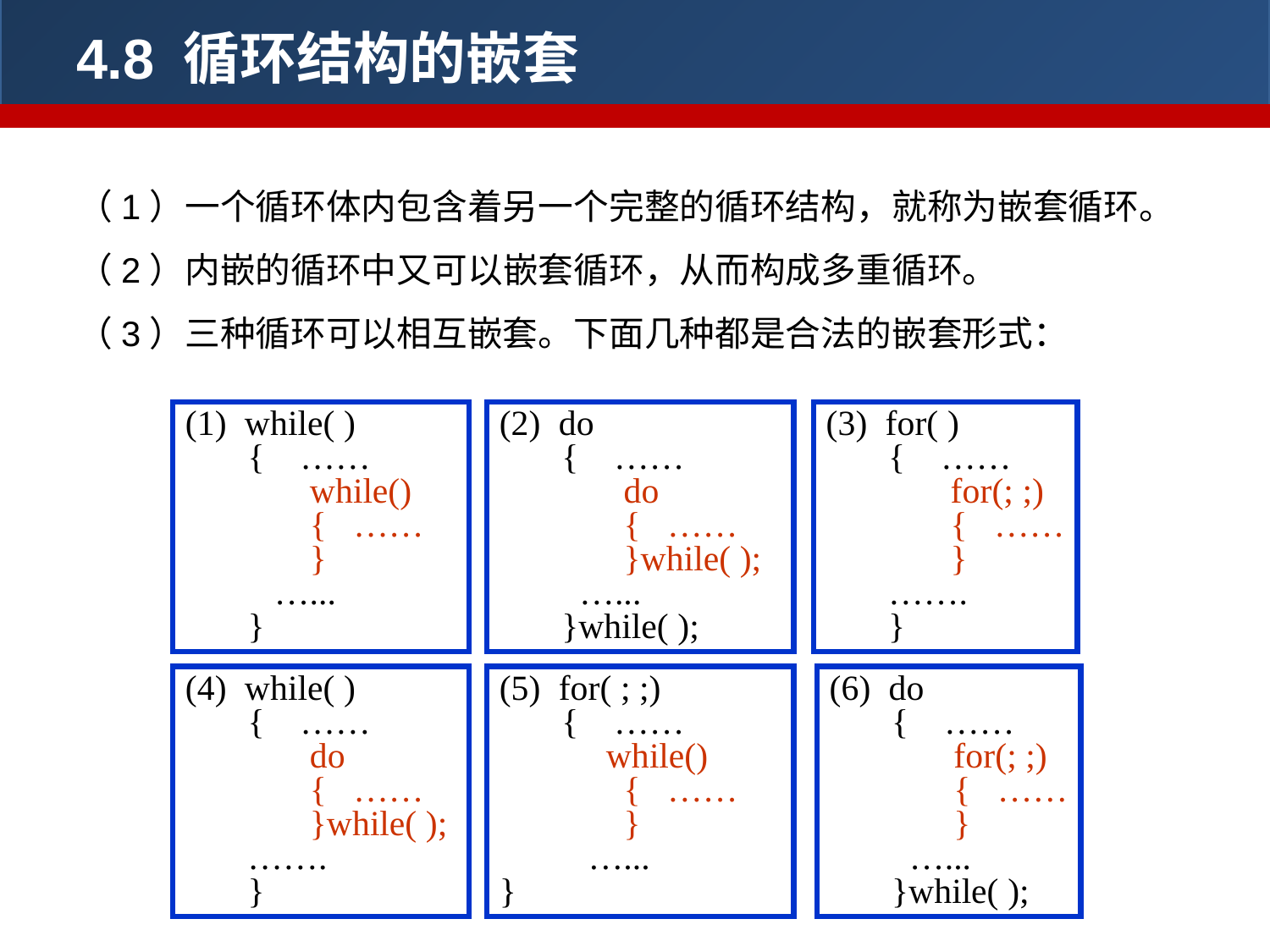

4.8 循环结构的嵌套

（1）一个循环体内包含着另一个完整的循环结构，就称为嵌套循环。
（2）内嵌的循环中又可以嵌套循环，从而构成多重循环。
（3）三种循环可以相互嵌套。下面几种都是合法的嵌套形式：
(1)  while( )
       {    ……
              while()
              {   ……
              }
          …...
       }
(2)  do
       {    ……
              do
              {   ……
              }while( );
         …...
       }while( );
(3)  for( )
       {    ……
              for(; ;)
              {   ……
              }
       …….
       }
(4)  while( )
       {    ……
              do
              {   ……
              }while( );
       …….
       }
(5)  for( ; ;)
       {    ……
            while()
              {   ……
              }
          …...
}
(6)  do
       {    ……
              for(; ;)
              {   ……
              }
         …...
       }while( );